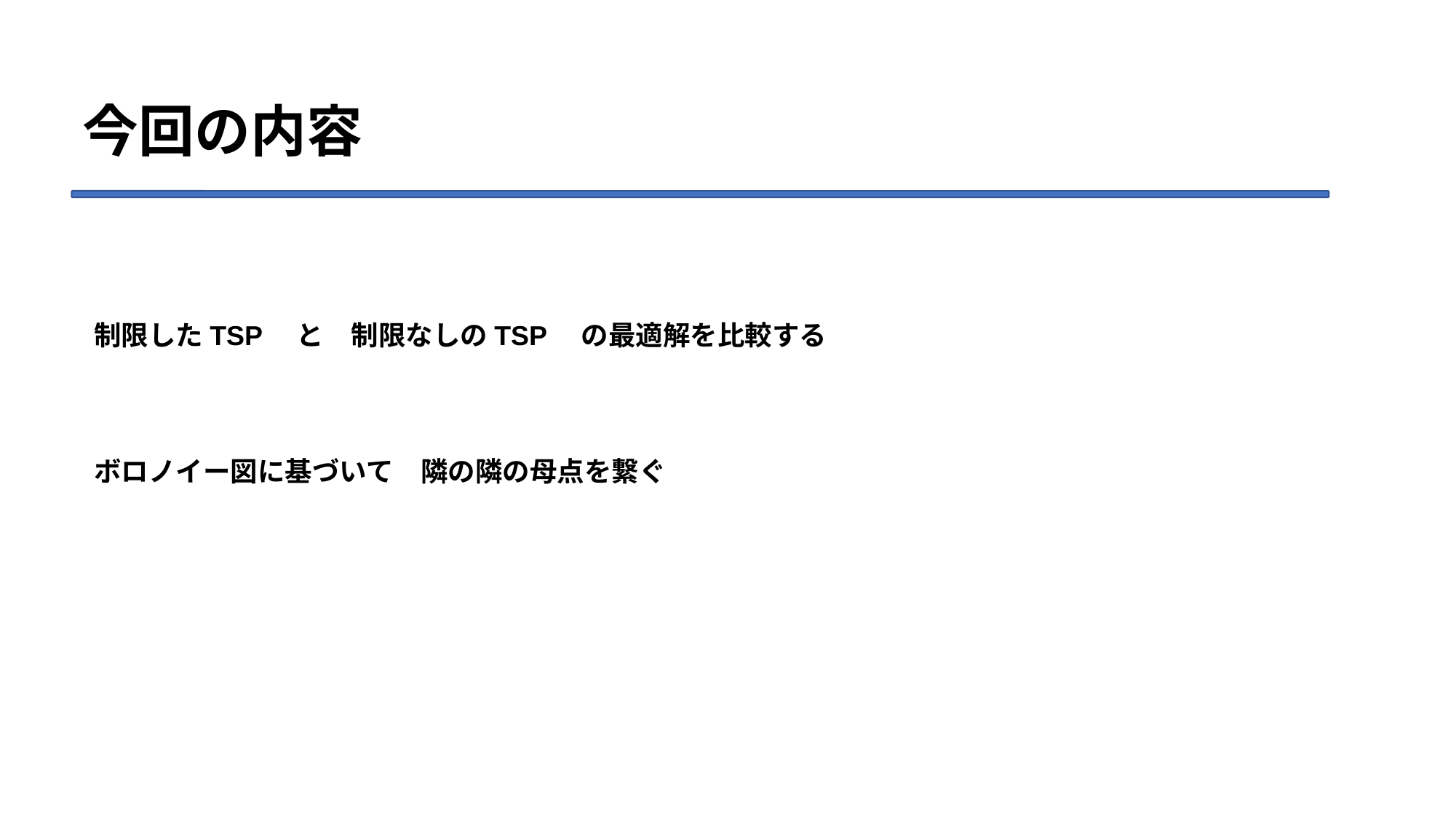

# 今回の内容

制限したTSP　と　制限なしのTSP　の最適解を比較する

ボロノイー図に基づいて　隣の隣の母点を繋ぐ